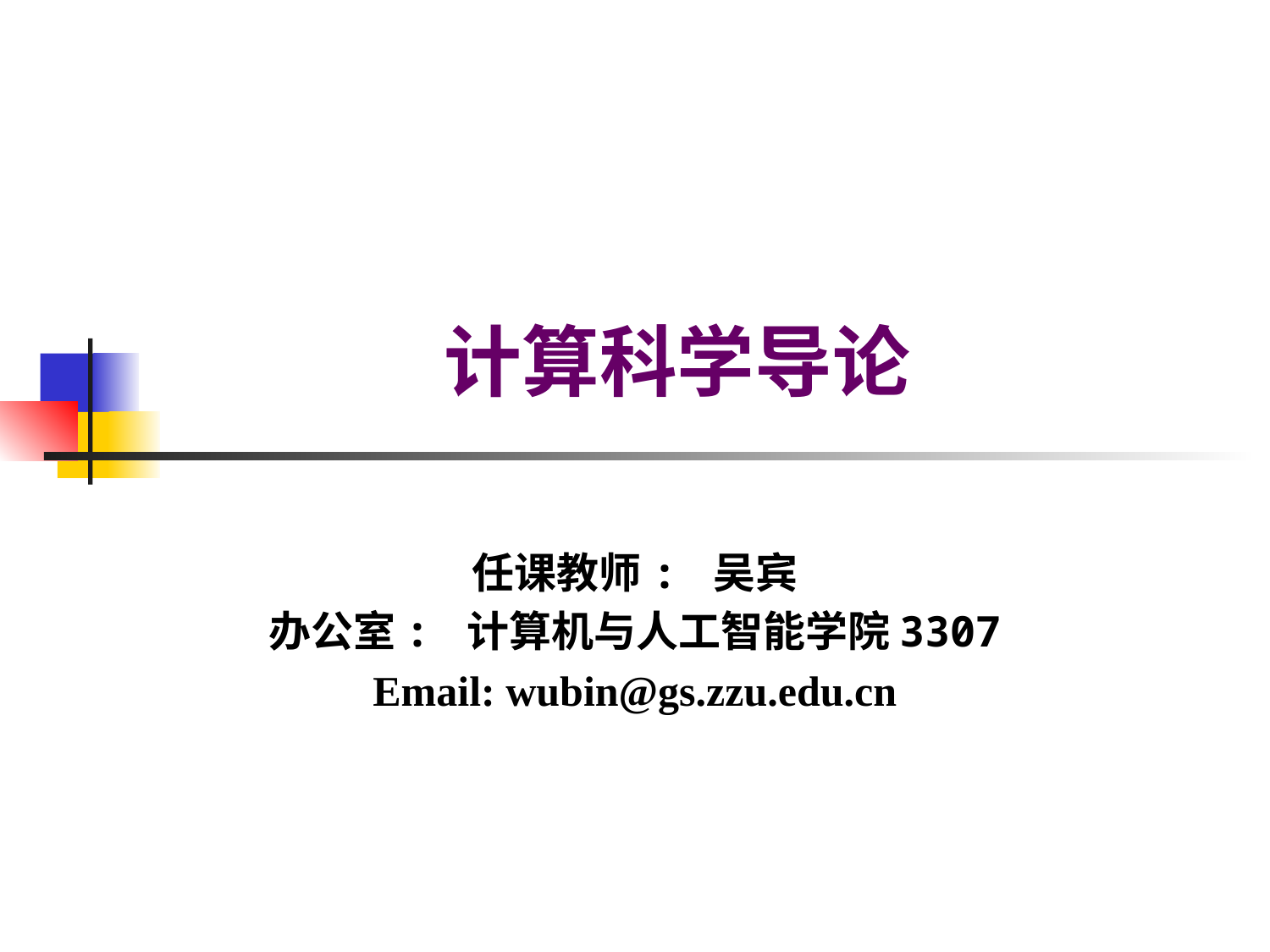

# 计算科学导论
任课教师: 吴宾
办公室: 计算机与人工智能学院3307
Email: wubin@gs.zzu.edu.cn